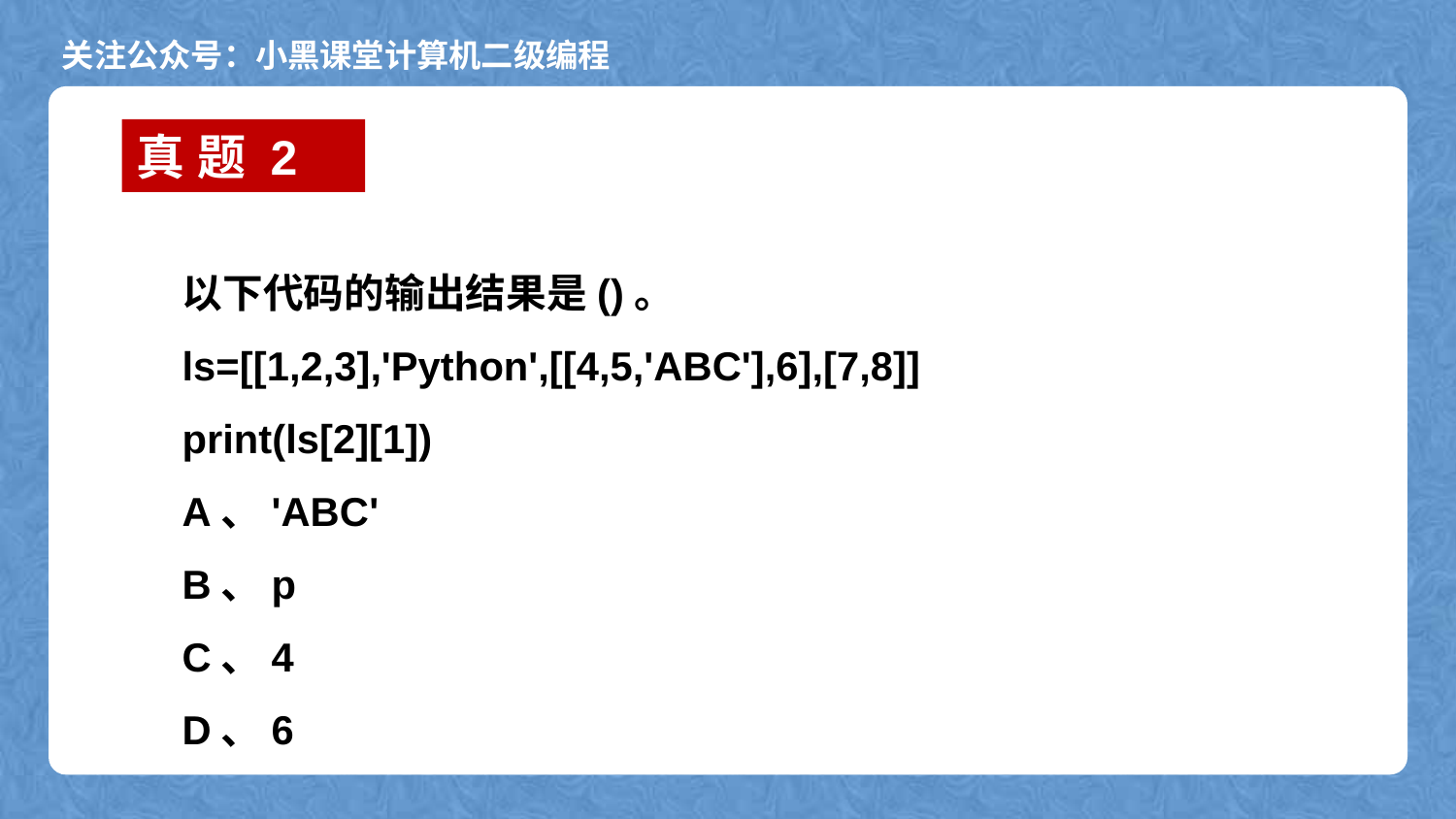

真题2
以下代码的输出结果是()。
ls=[[1,2,3],'Python',[[4,5,'ABC'],6],[7,8]]
print(ls[2][1])
A、'ABC'
B、p
C、4
D、6